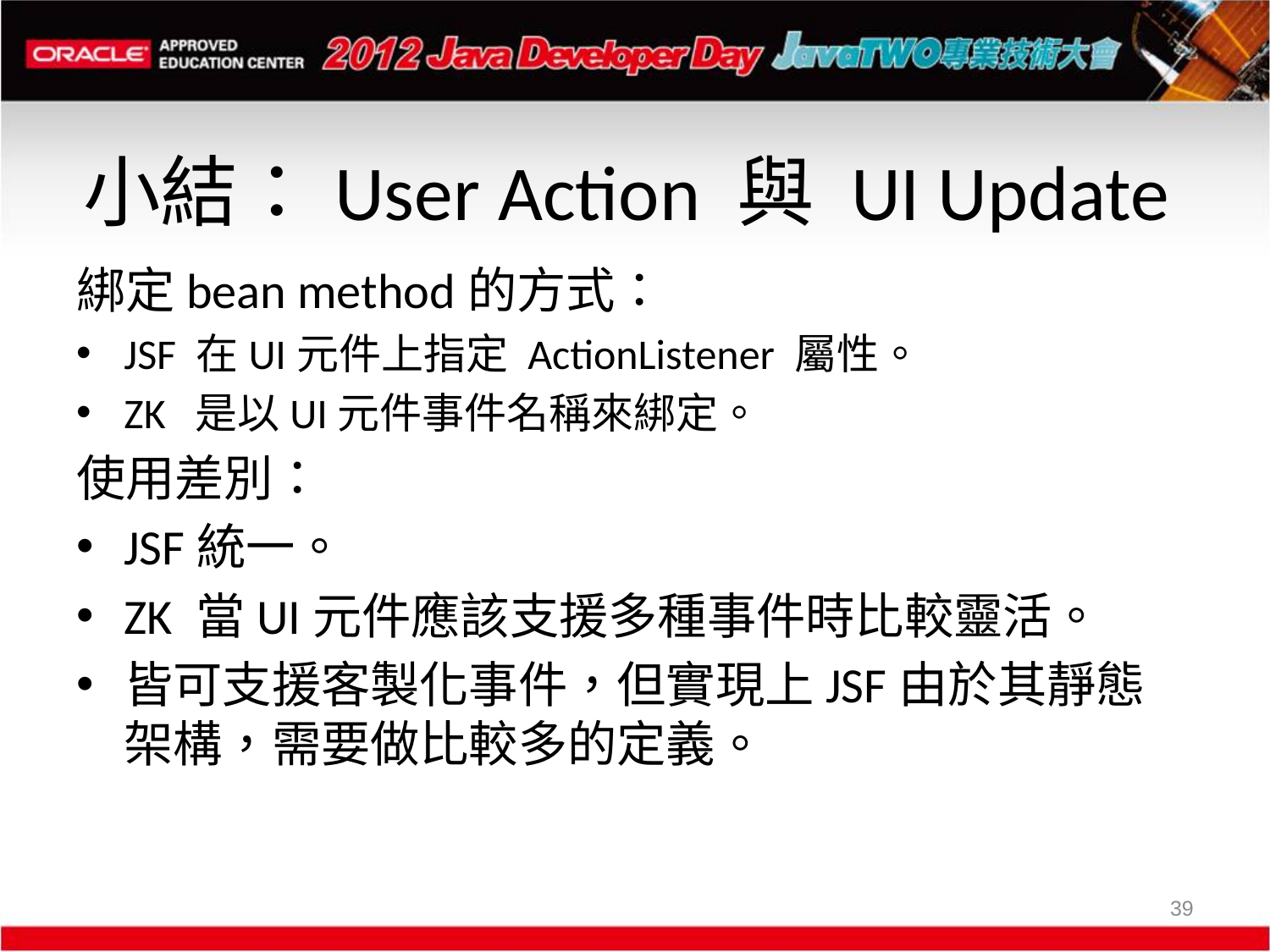

# 小結：User Action 與 UI Update
綁定bean method的方式：
JSF 在UI元件上指定 ActionListener 屬性。
ZK  是以UI元件事件名稱來綁定。
使用差別：
JSF統一。
ZK 當UI元件應該支援多種事件時比較靈活。
皆可支援客製化事件，但實現上JSF由於其靜態架構，需要做比較多的定義。
39